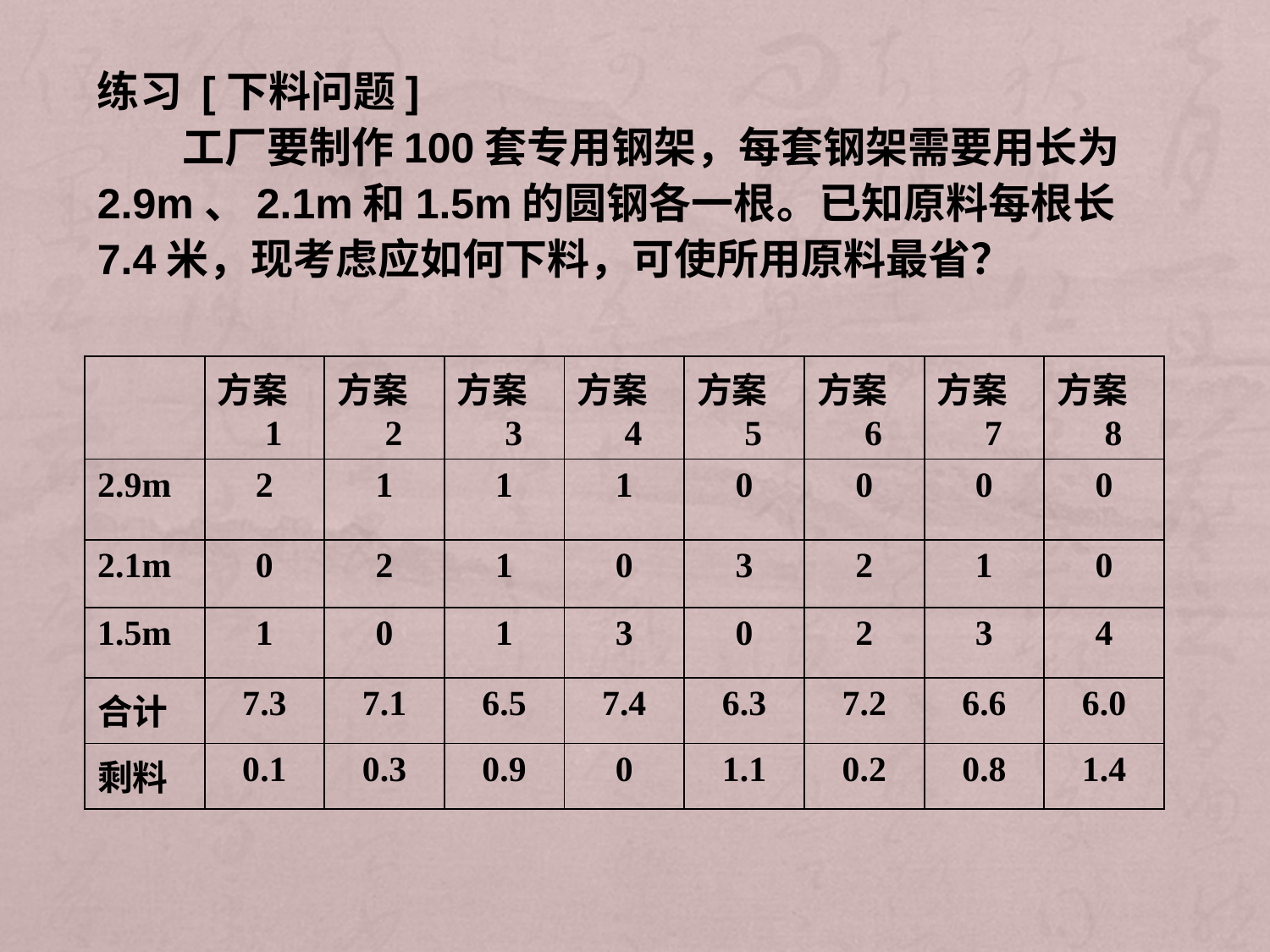

练习 [下料问题]
　　工厂要制作100套专用钢架，每套钢架需要用长为2.9m、2.1m和1.5m的圆钢各一根。已知原料每根长7.4米，现考虑应如何下料，可使所用原料最省？
|  | 方案1 | 方案2 | 方案3 | 方案4 | 方案5 | 方案6 | 方案7 | 方案8 |
| --- | --- | --- | --- | --- | --- | --- | --- | --- |
| 2.9m | 2 | 1 | 1 | 1 | 0 | 0 | 0 | 0 |
| 2.1m | 0 | 2 | 1 | 0 | 3 | 2 | 1 | 0 |
| 1.5m | 1 | 0 | 1 | 3 | 0 | 2 | 3 | 4 |
| 合计 | 7.3 | 7.1 | 6.5 | 7.4 | 6.3 | 7.2 | 6.6 | 6.0 |
| 剩料 | 0.1 | 0.3 | 0.9 | 0 | 1.1 | 0.2 | 0.8 | 1.4 |